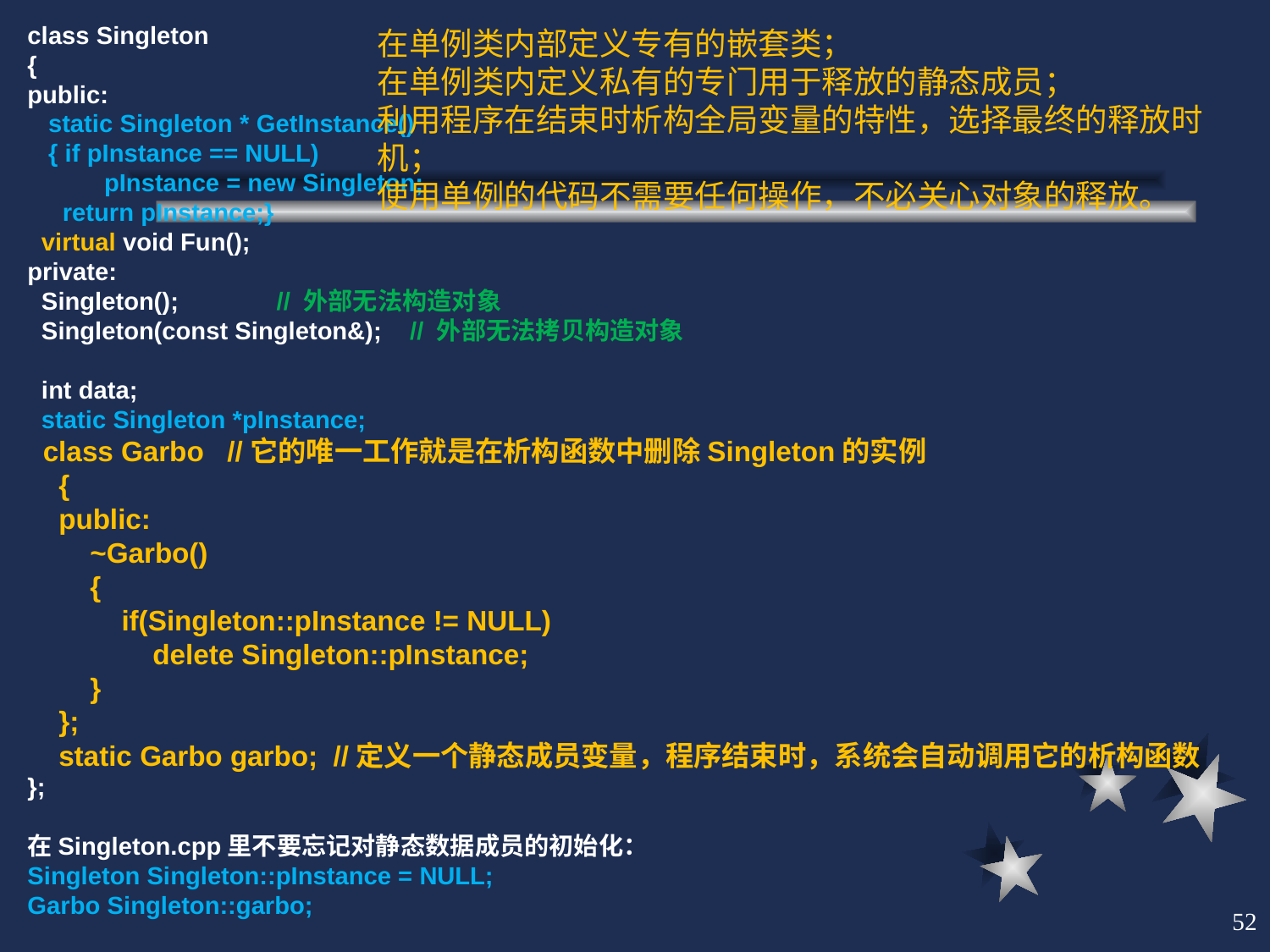

class Singleton
{
public:
   static Singleton * GetInstance()
   { if pInstance == NULL)
           pInstance = new Singleton;
     return pInstance;}
  virtual void Fun();
private:
  Singleton();              // 外部无法构造对象
  Singleton(const Singleton&);    // 外部无法拷贝构造对象

  int data;
  static Singleton *pInstance;
  class Garbo   //它的唯一工作就是在析构函数中删除Singleton的实例
    {
    public:
        ~Garbo()
        {
            if(Singleton::pInstance != NULL)
                delete Singleton::pInstance;
        }
    };
    static Garbo garbo;  //定义一个静态成员变量，程序结束时，系统会自动调用它的析构函数
};

在Singleton.cpp里不要忘记对静态数据成员的初始化：
Singleton Singleton::pInstance = NULL;
Garbo Singleton::garbo;
在单例类内部定义专有的嵌套类；
在单例类内定义私有的专门用于释放的静态成员；
利用程序在结束时析构全局变量的特性，选择最终的释放时机；
使用单例的代码不需要任何操作，不必关心对象的释放。
52